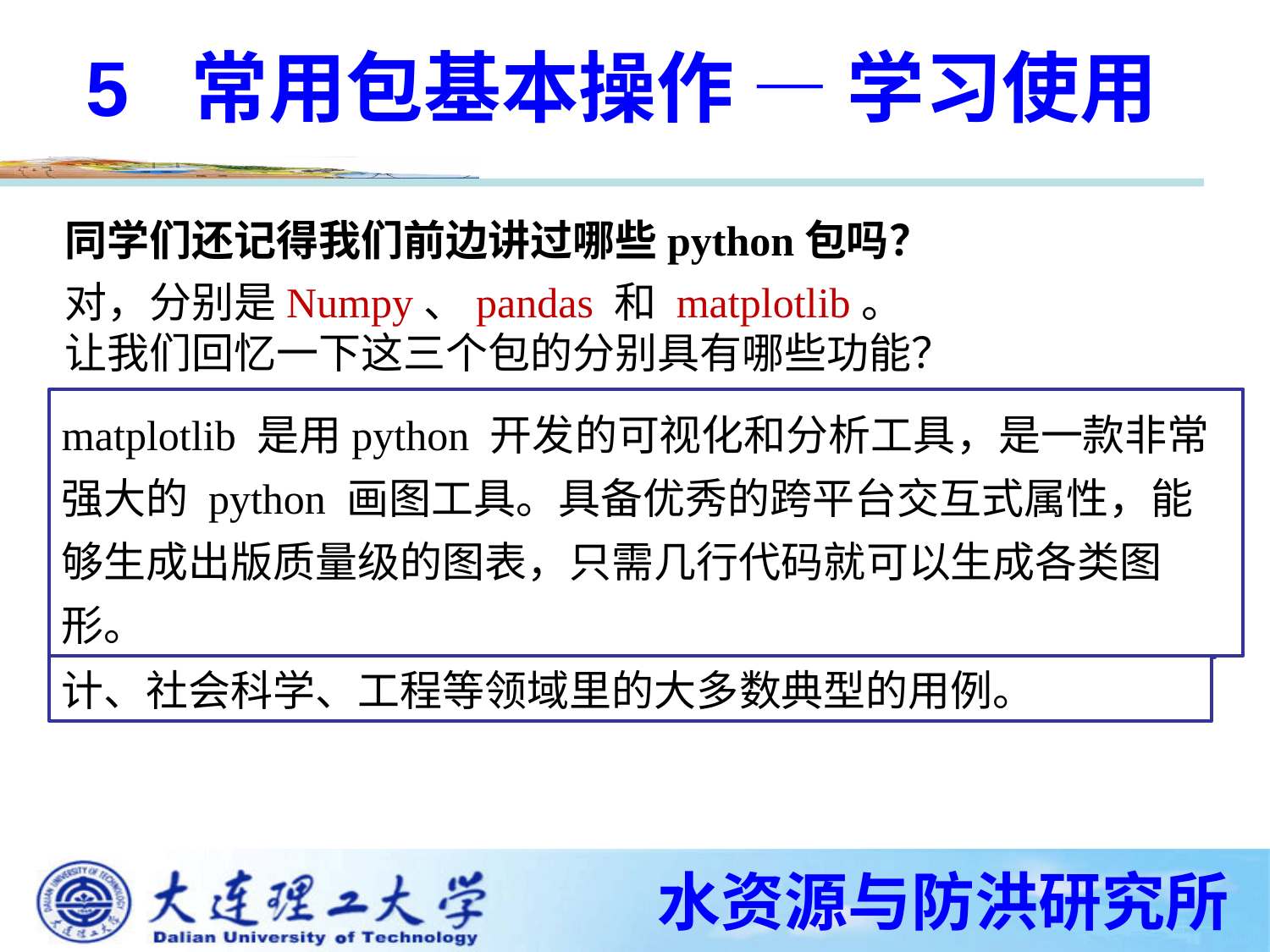

5  常用包基本操作 — 学习使用
同学们还记得我们前边讲过哪些python包吗？
对，分别是Numpy、pandas 和 matplotlib。
让我们回忆一下这三个包的分别具有哪些功能？
matplotlib 是用python 开发的可视化和分析工具，是一款非常强大的 python 画图工具。具备优秀的跨平台交互式属性，能够生成出版质量级的图表，只需几行代码就可以生成各类图形。
Pandas是Python的核心数据分析支持库，提供了快速、灵活、明确的数据结构，旨在简单、直观的处理关系型、标记型数据。Pandas的主要数据结构是Series（一维数据）与DataFrame（二维数据），这两种数据结构足以处理金融、统计、社会科学、工程等领域里的大多数典型的用例。
numpy 提供的最重要的数据结构是一个称为 numpy 数组的强大对象。numpy 数组是通常使用的 python 列表的扩展。numpy 数组配备了大量的函数和运算符，可以帮助我们快速编写各种类型计算的高性能代码。